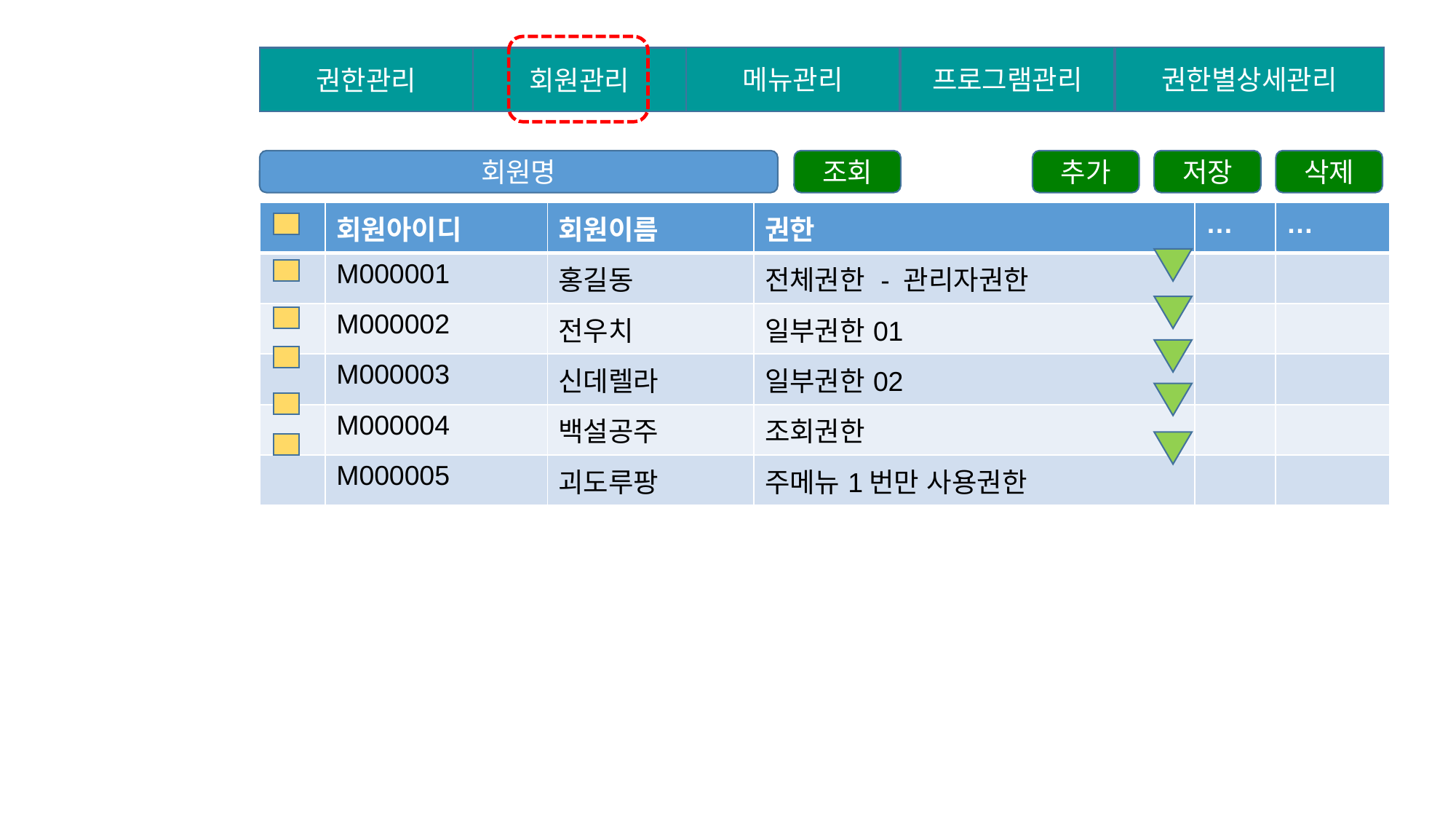

권한별상세관리
프로그램관리
메뉴관리
권한관리
회원관리
조회
회원명
추가
저장
삭제
|  | 회원아이디 | 회원이름 | 권한 | … | … |
| --- | --- | --- | --- | --- | --- |
|  | M000001 | 홍길동 | 전체권한 - 관리자권한 |  |  |
|  | M000002 | 전우치 | 일부권한01 |  |  |
|  | M000003 | 신데렐라 | 일부권한02 |  |  |
|  | M000004 | 백설공주 | 조회권한 |  |  |
|  | M000005 | 괴도루팡 | 주메뉴1번만 사용권한 |  |  |